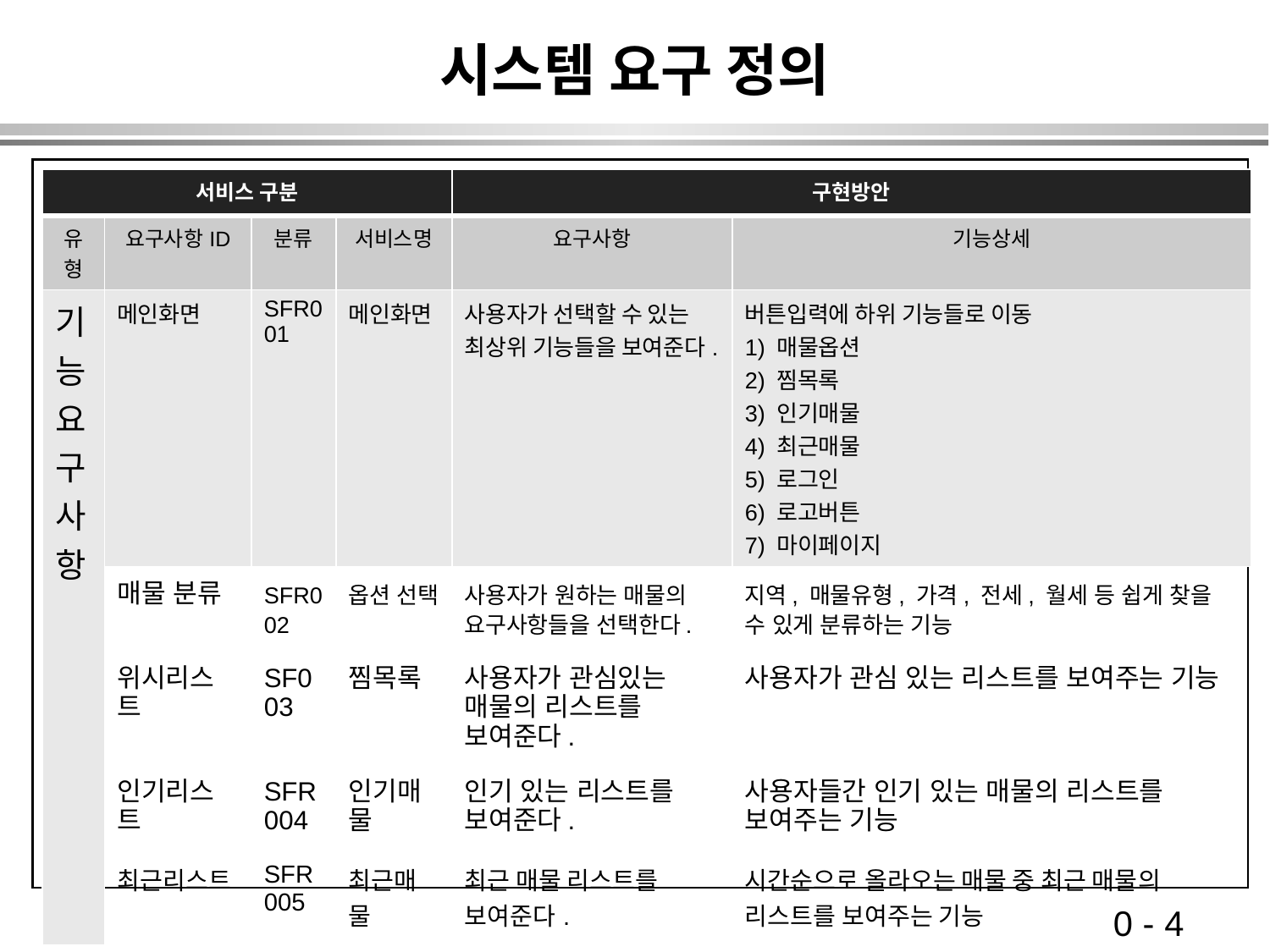

# 시스템 요구 정의
| 서비스 구분 |  |  |  | 구현방안 |  |
| --- | --- | --- | --- | --- | --- |
| 유형 | 요구사항ID | 분류 | 서비스명 | 요구사항 | 기능상세 |
| 기능요구사항 | 메인화면 | SFR001 | 메인화면 | 사용자가 선택할 수 있는 최상위 기능들을 보여준다. | 버튼입력에 하위 기능들로 이동 1) 매물옵션 2) 찜목록 3) 인기매물 4) 최근매물 5) 로그인 6) 로고버튼 7) 마이페이지 |
|  | 매물 분류 | SFR002 | 옵션 선택 | 사용자가 원하는 매물의 요구사항들을 선택한다. | 지역, 매물유형, 가격, 전세, 월세 등 쉽게 찾을 수 있게 분류하는 기능 |
|  | 위시리스트 | SF003 | 찜목록 | 사용자가 관심있는 매물의 리스트를 보여준다. | 사용자가 관심 있는 리스트를 보여주는 기능 |
|  | 인기리스트 | SFR004 | 인기매물 | 인기 있는 리스트를 보여준다. | 사용자들간 인기 있는 매물의 리스트를 보여주는 기능 |
|  | 최근리스트 | SFR005 | 최근매물 | 최근 매물 리스트를 보여준다. | 시간순으로 올라오는 매물 중 최근 매물의 리스트를 보여주는 기능 |